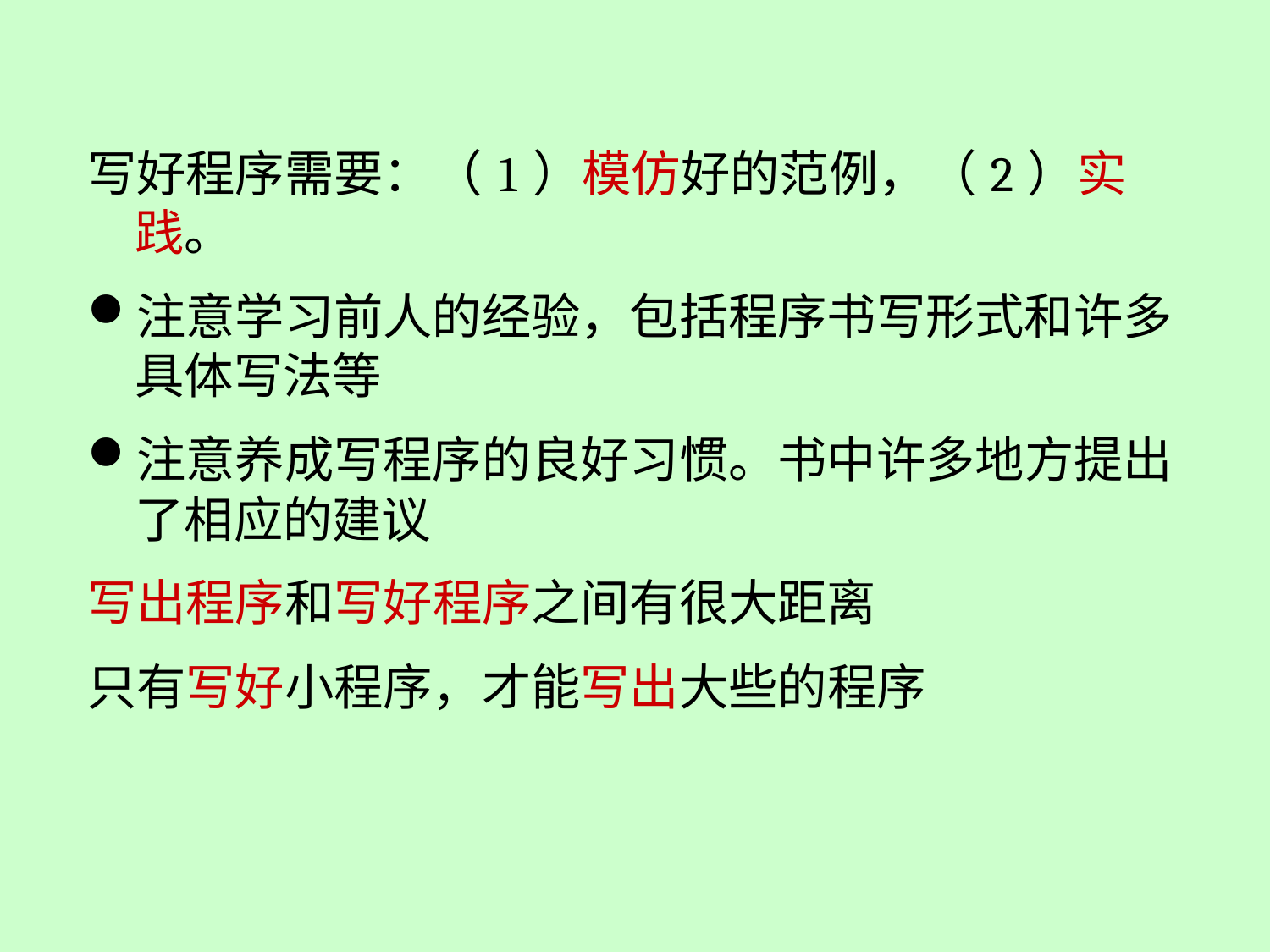

写好程序需要：（1）模仿好的范例，（2）实践。
注意学习前人的经验，包括程序书写形式和许多具体写法等
注意养成写程序的良好习惯。书中许多地方提出了相应的建议
写出程序和写好程序之间有很大距离
只有写好小程序，才能写出大些的程序
25